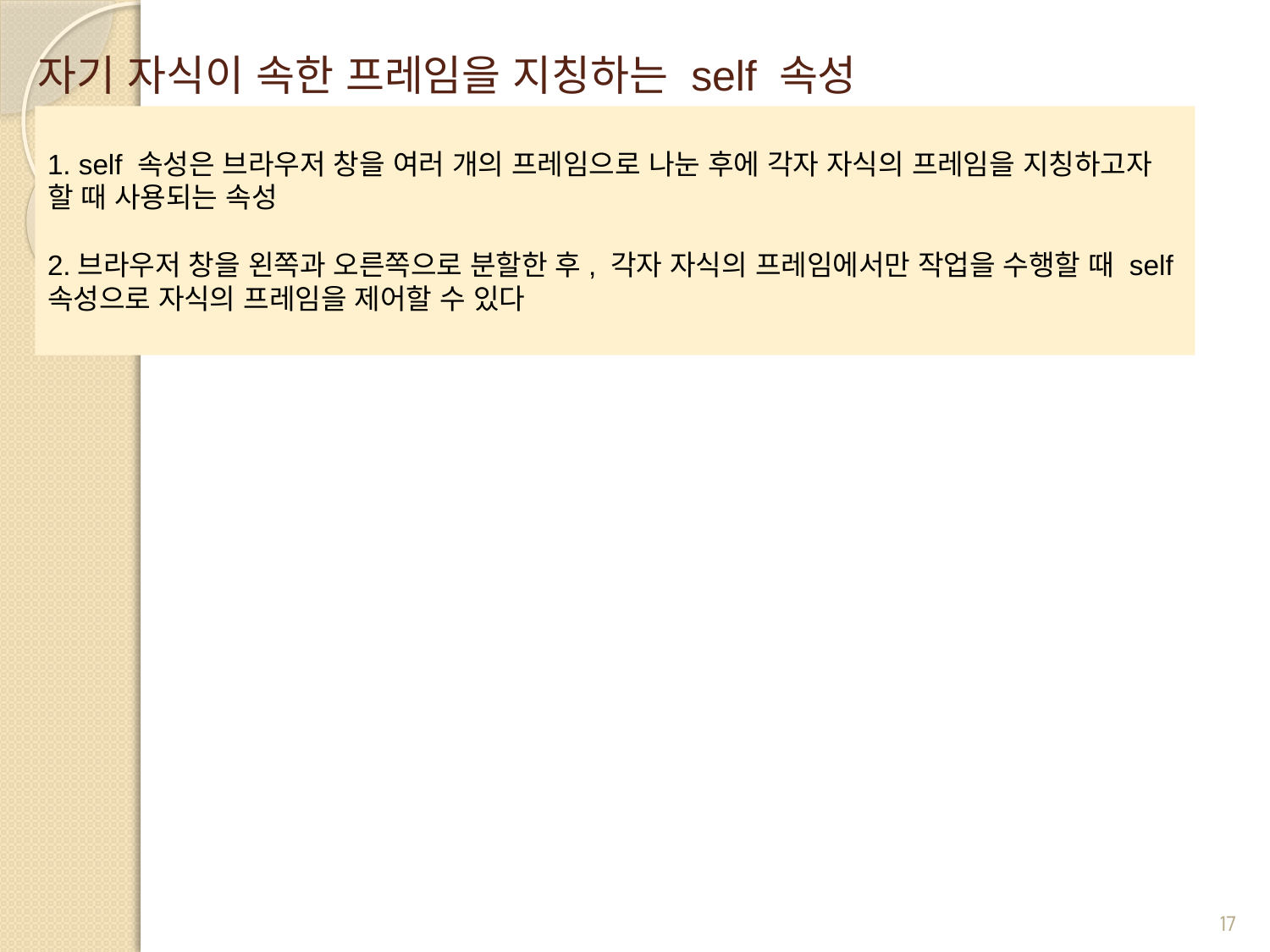

# 자기 자식이 속한 프레임을 지칭하는 self 속성

1. self 속성은 브라우저 창을 여러 개의 프레임으로 나눈 후에 각자 자식의 프레임을 지칭하고자 할 때 사용되는 속성

2.브라우저 창을 왼쪽과 오른쪽으로 분할한 후, 각자 자식의 프레임에서만 작업을 수행할 때 self 속성으로 자식의 프레임을 제어할 수 있다

17